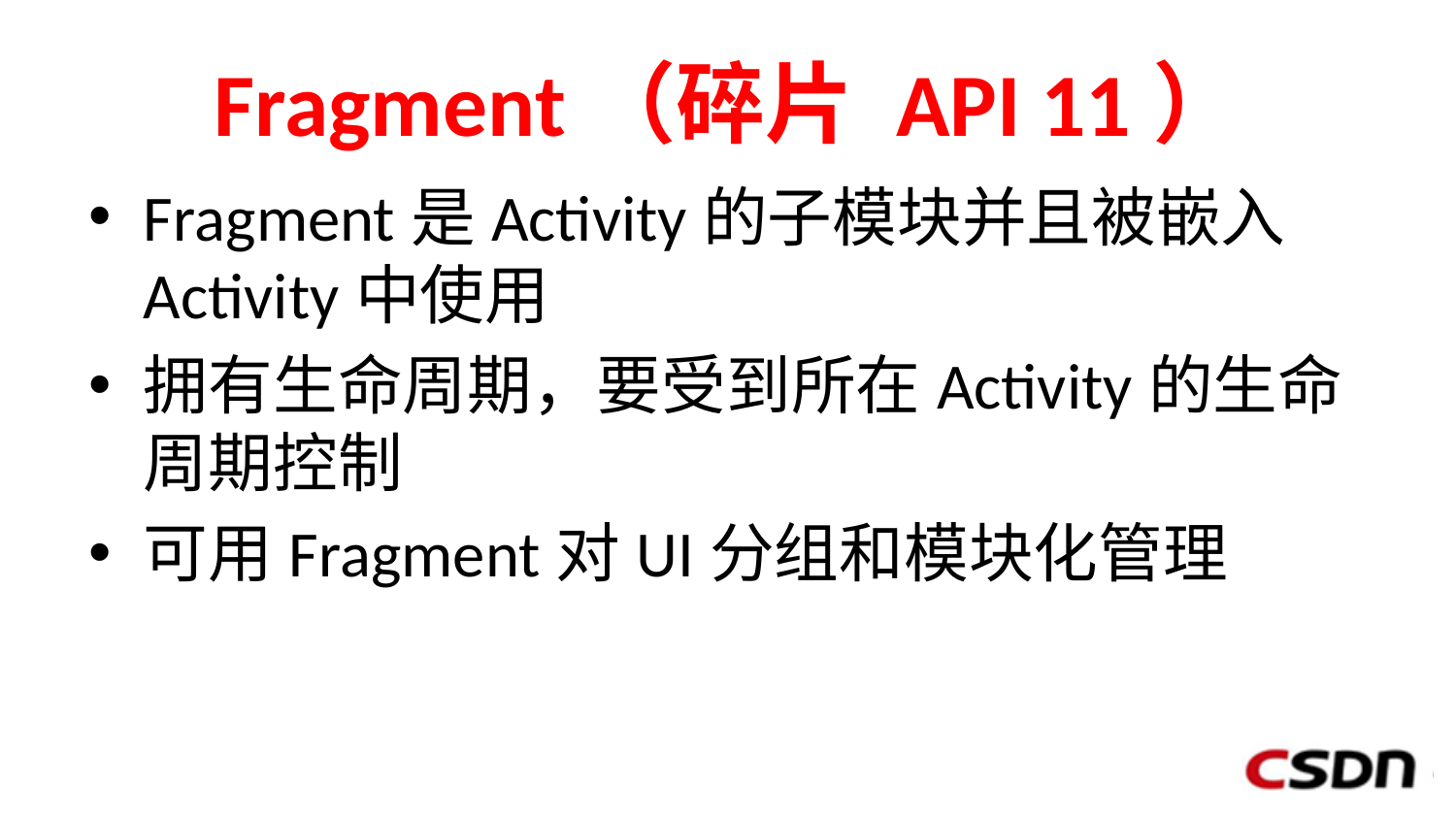

# Fragment（碎片 API 11）
Fragment是Activity的子模块并且被嵌入Activity中使用
拥有生命周期，要受到所在Activity的生命周期控制
可用Fragment对UI分组和模块化管理